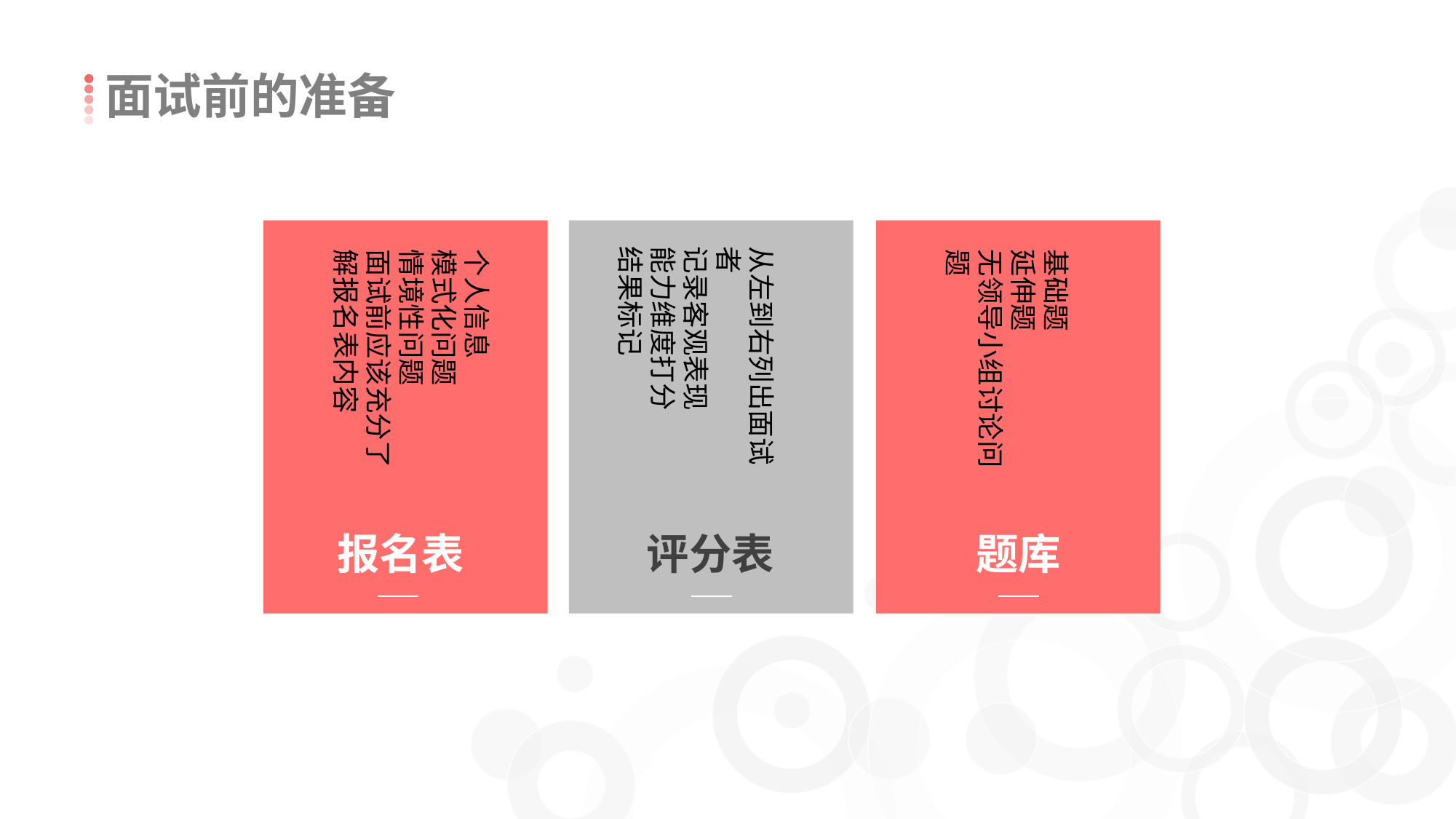

面试前的准备

从左到右列出面试者
记录客观表现
能力维度打分
结果标记
个人信息
模式化问题
情境性问题
面试前应该充分了解报名表内容
基础题
延伸题
无领导小组讨论问题
报名表
评分表
题库